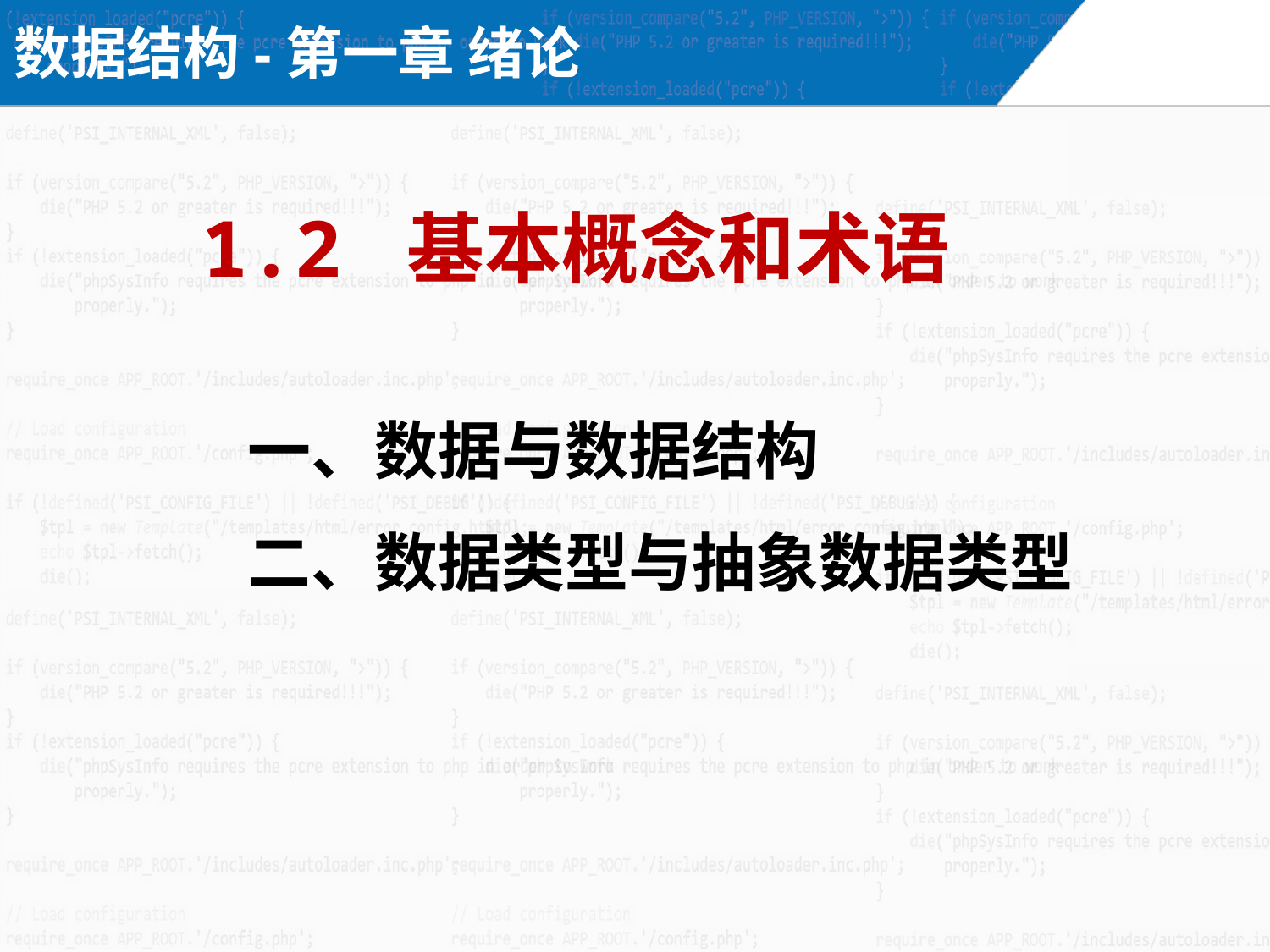

数据结构-第一章 绪论
1.2 基本概念和术语
一、数据与数据结构
二、数据类型与抽象数据类型